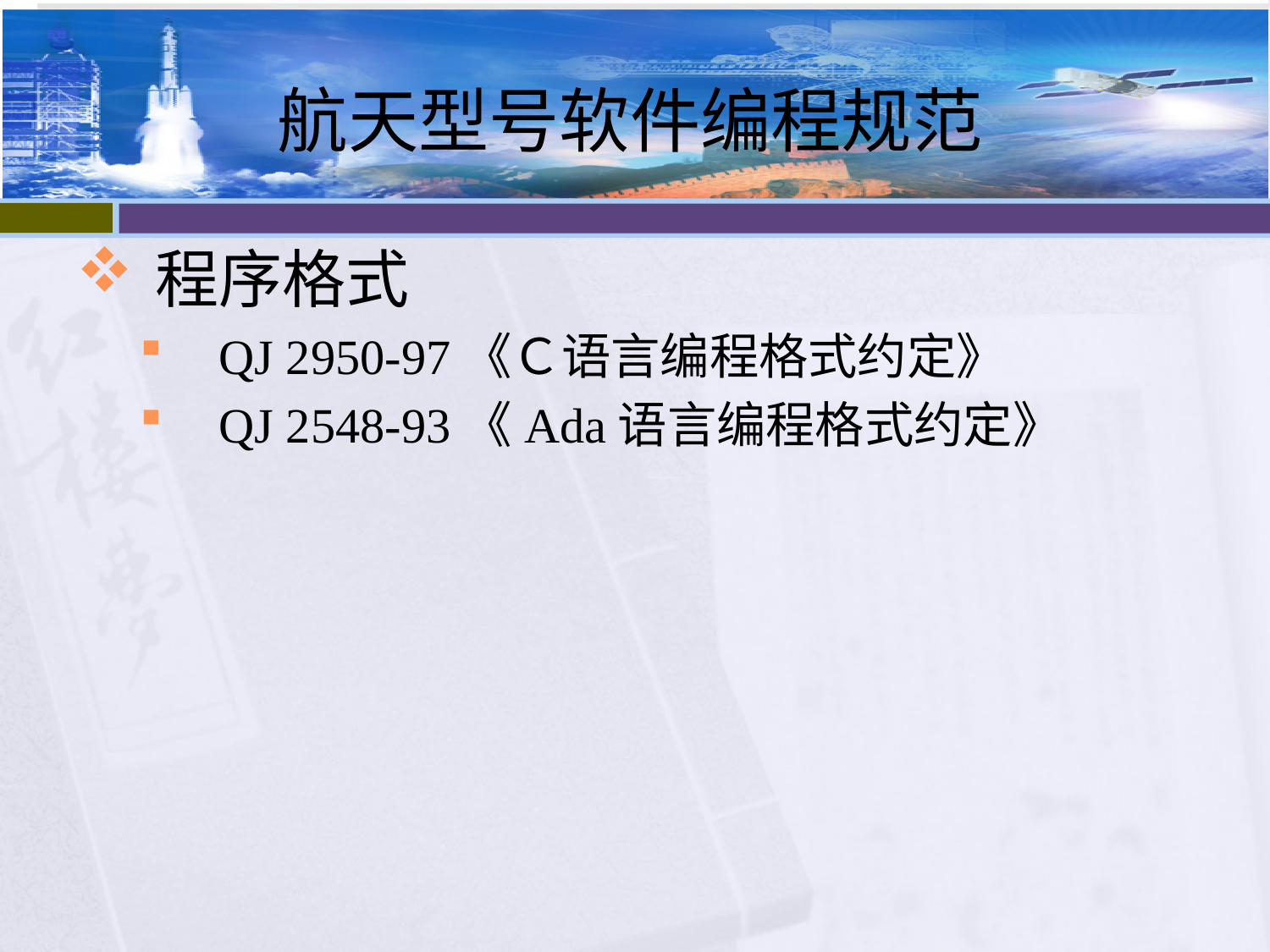

# 航天型号软件编程规范

程序格式
QJ 2950-97《Ｃ语言编程格式约定》
QJ 2548-93《Ada语言编程格式约定》